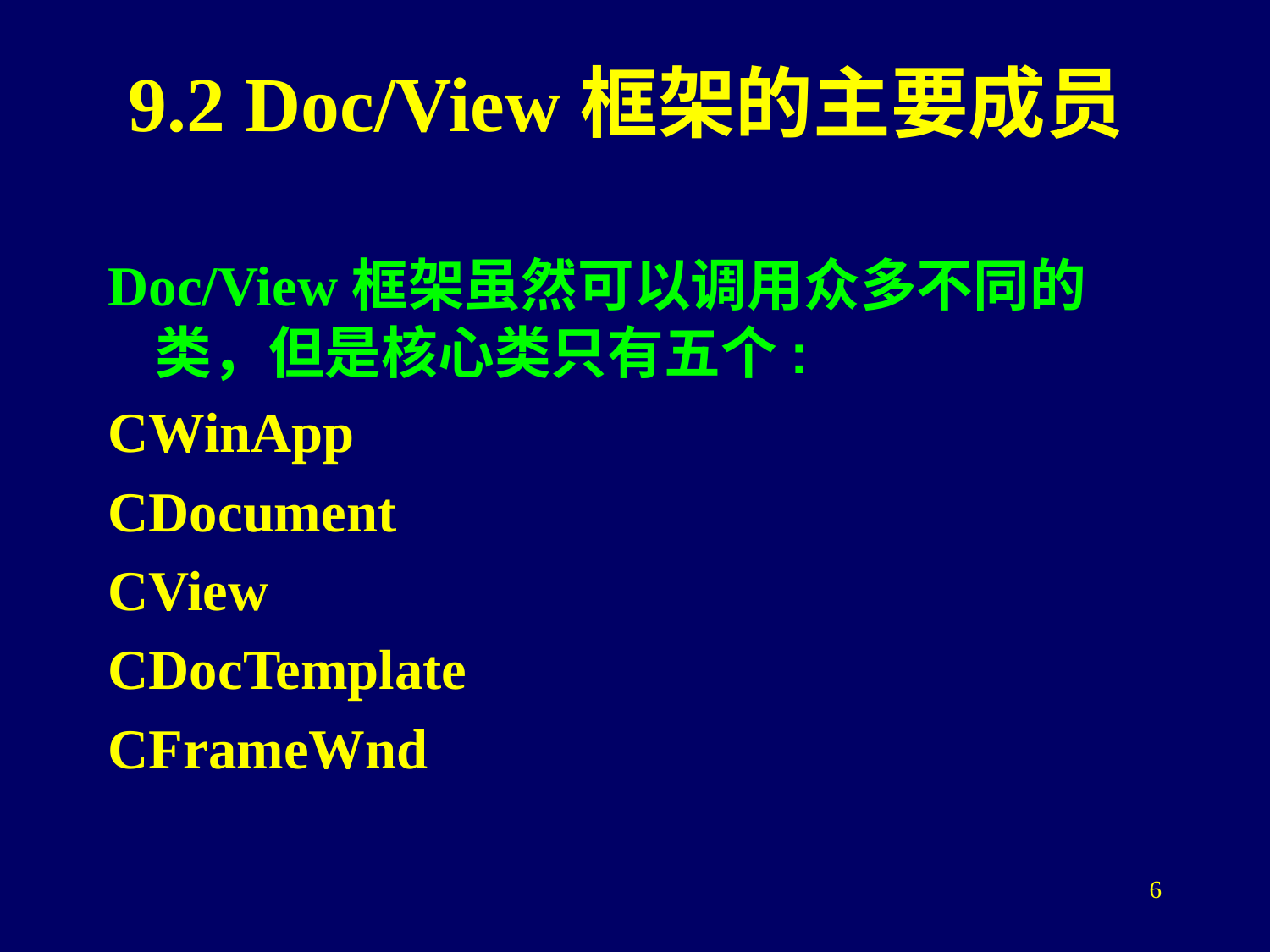

# 9.2 Doc/View框架的主要成员
Doc/View框架虽然可以调用众多不同的类，但是核心类只有五个:
CWinApp
CDocument
CView
CDocTemplate
CFrameWnd
6